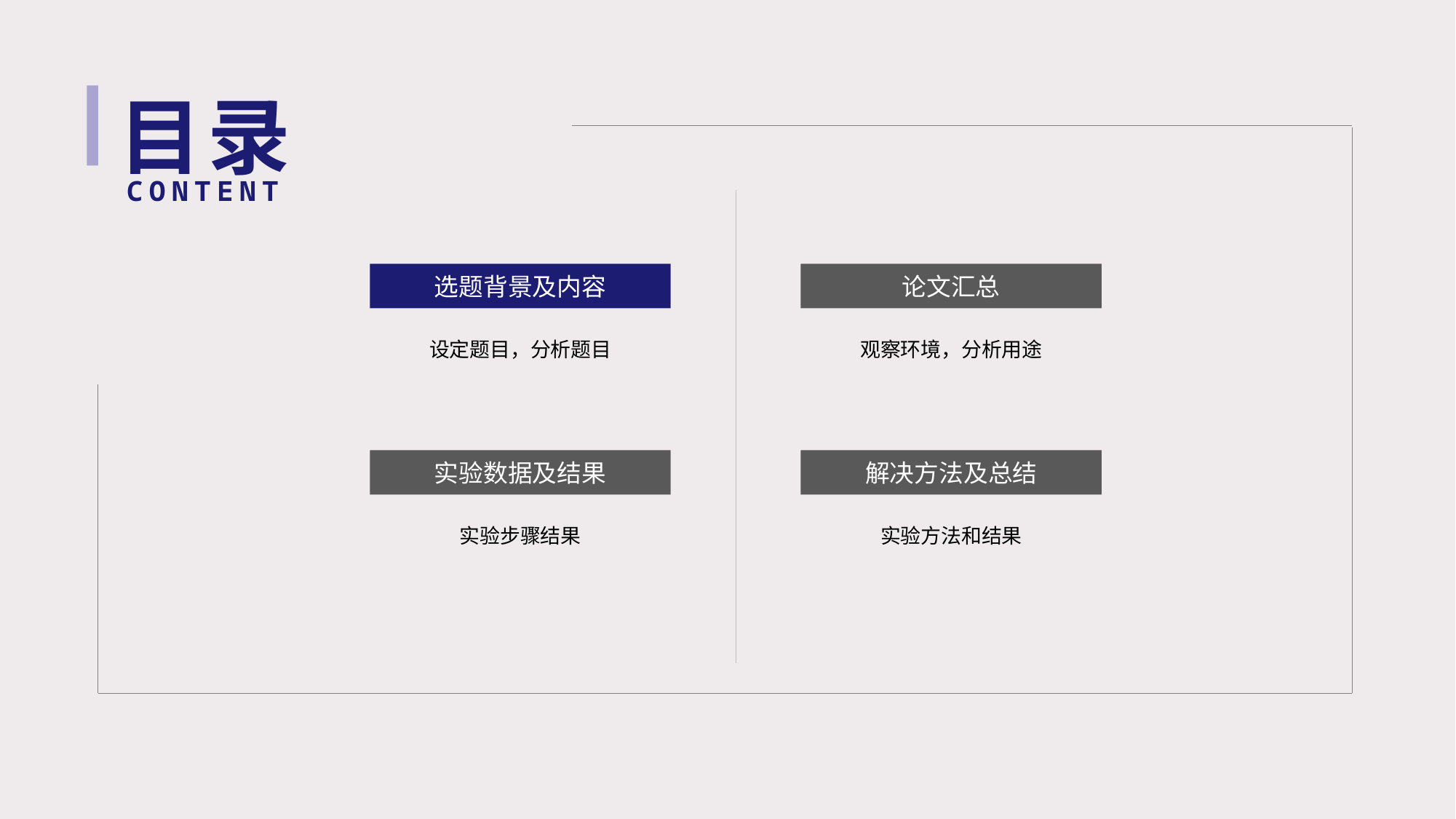

目录

CONTENT
选题背景及内容
论文汇总

设定题目，分析题目

观察环境，分析用途
实验数据及结果
解决方法及总结
实验步骤结果
实验方法和结果